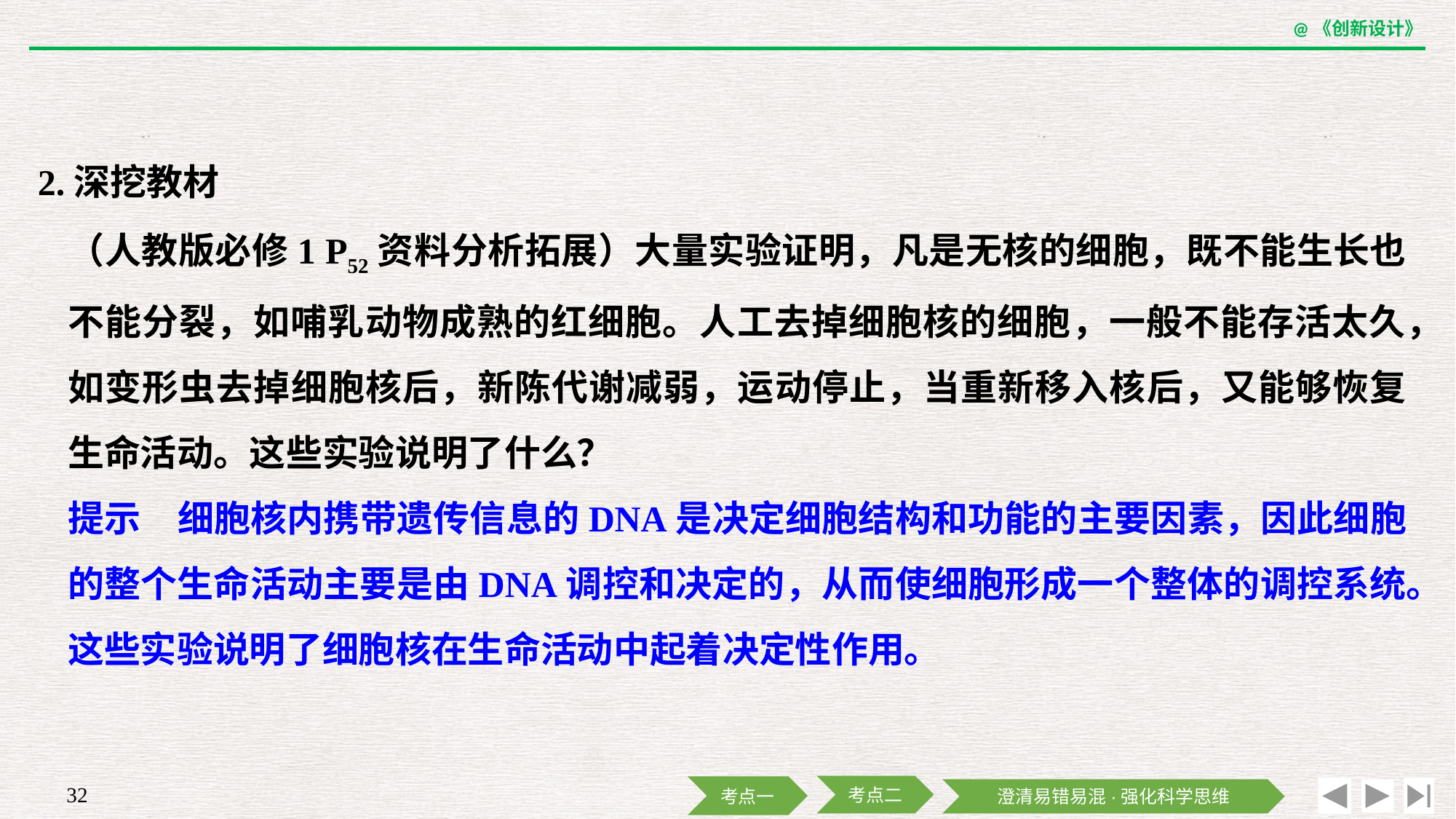

2.深挖教材
	（人教版必修1 P52资料分析拓展）大量实验证明，凡是无核的细胞，既不能生长也不能分裂，如哺乳动物成熟的红细胞。人工去掉细胞核的细胞，一般不能存活太久，如变形虫去掉细胞核后，新陈代谢减弱，运动停止，当重新移入核后，又能够恢复生命活动。这些实验说明了什么？
	提示　细胞核内携带遗传信息的DNA是决定细胞结构和功能的主要因素，因此细胞的整个生命活动主要是由DNA调控和决定的，从而使细胞形成一个整体的调控系统。这些实验说明了细胞核在生命活动中起着决定性作用。